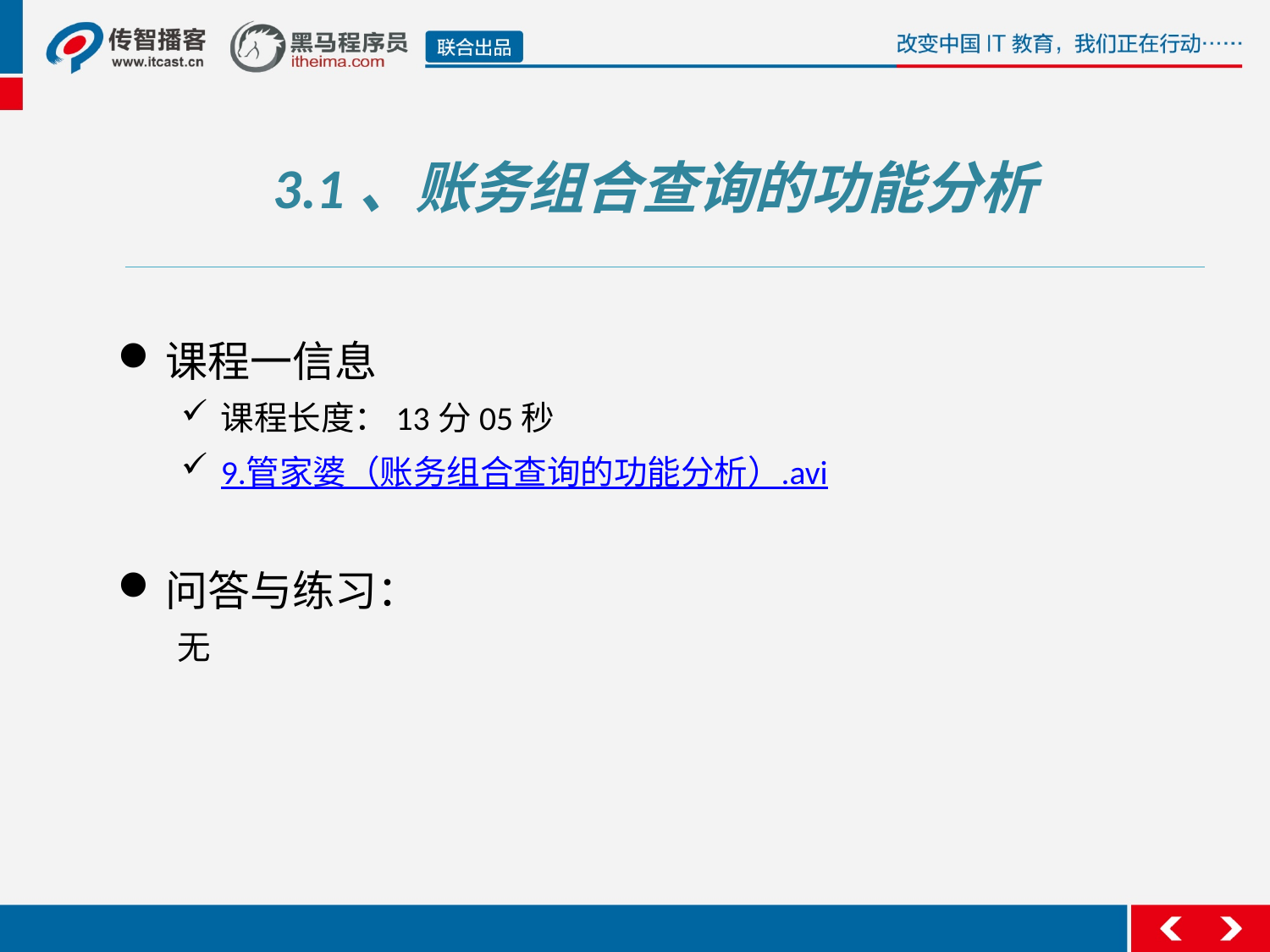

3.1、账务组合查询的功能分析

课程一信息
课程长度：13分05秒
9.管家婆（账务组合查询的功能分析）.avi

问答与练习：
       无